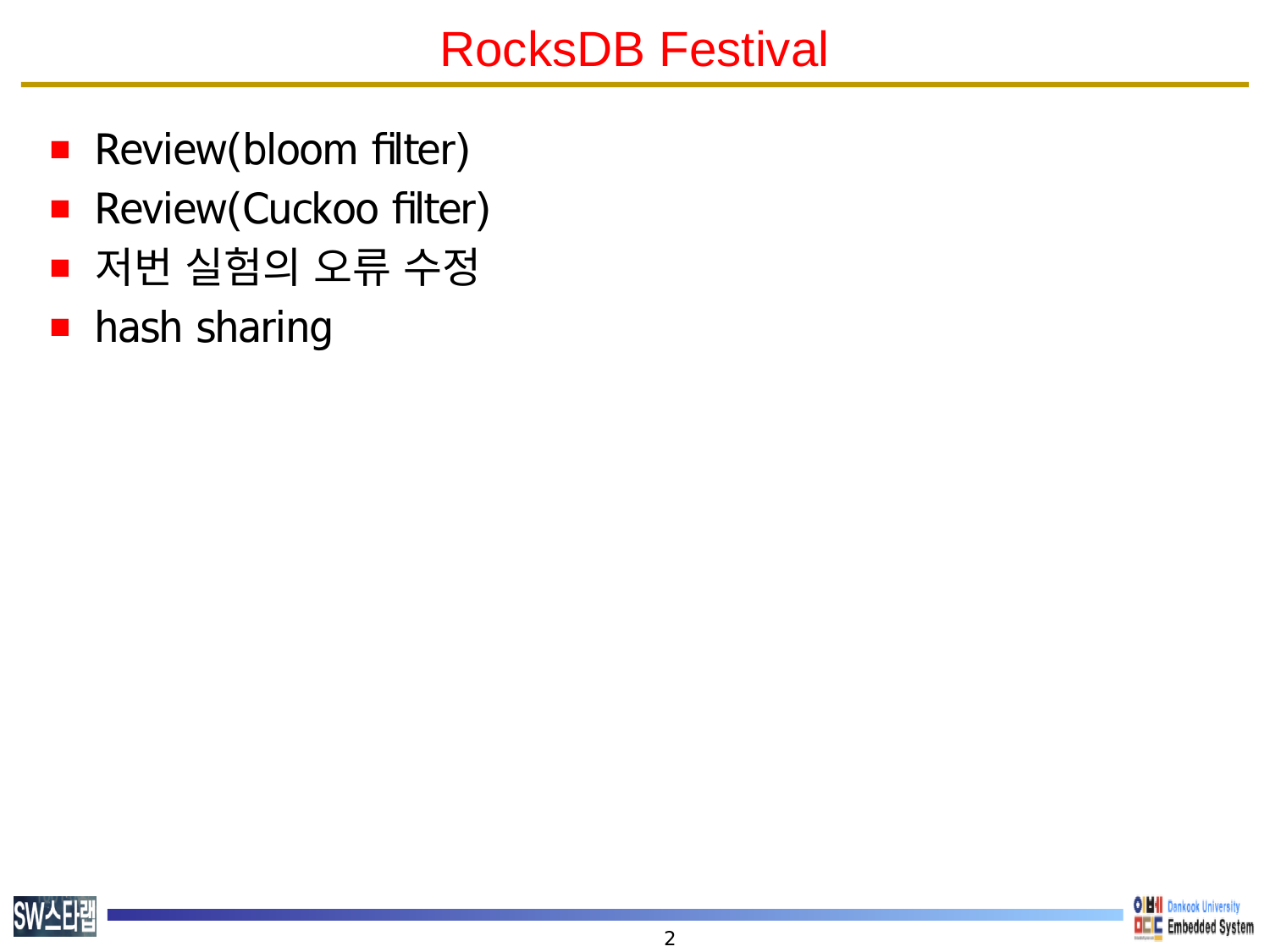

# RocksDB Festival
Review(bloom filter)
Review(Cuckoo filter)
저번 실험의 오류 수정
hash sharing
2